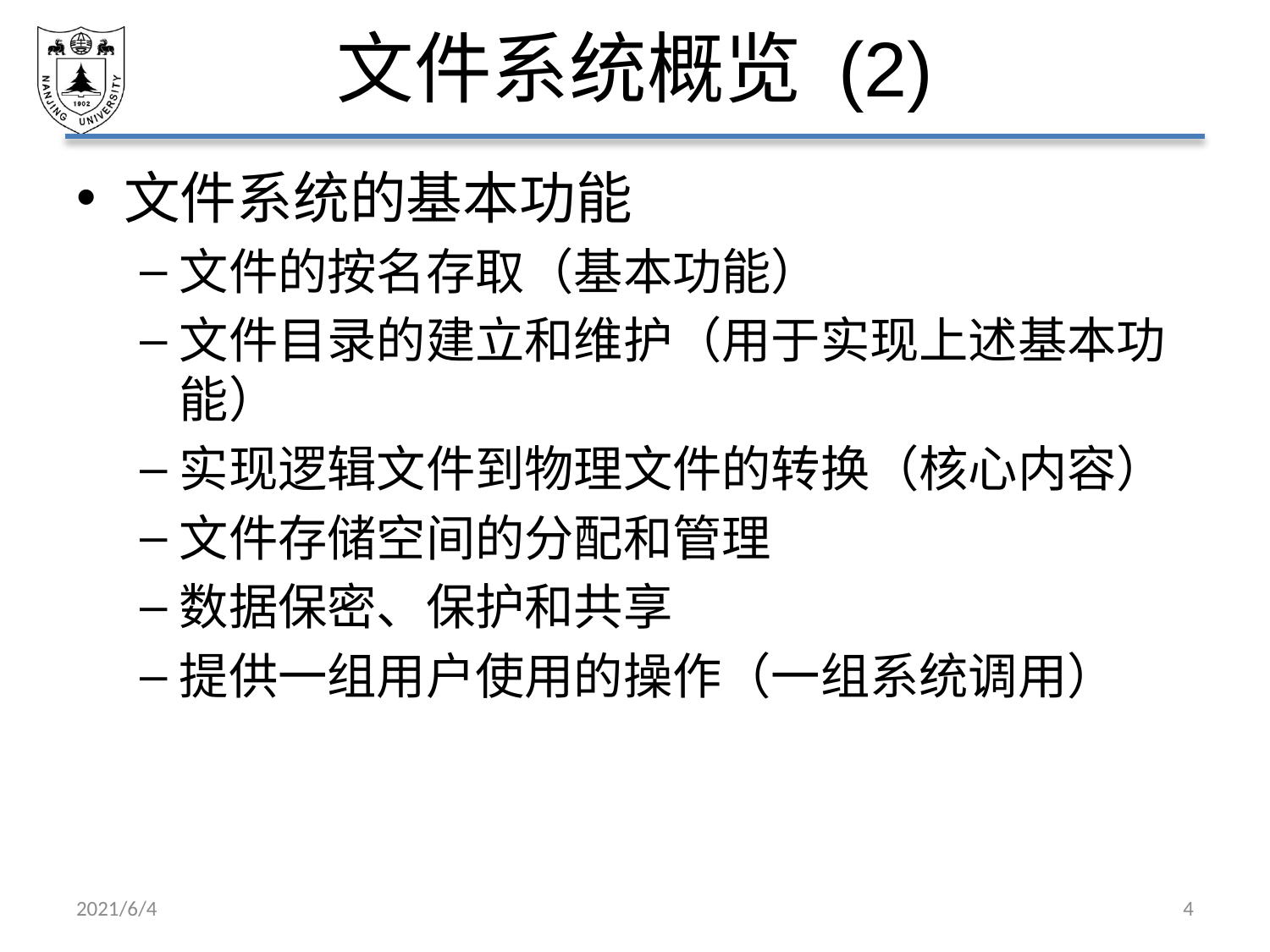

# 文件系统概览 (2)
文件系统的基本功能
文件的按名存取（基本功能）
文件目录的建立和维护（用于实现上述基本功能）
实现逻辑文件到物理文件的转换（核心内容）
文件存储空间的分配和管理
数据保密、保护和共享
提供一组用户使用的操作（一组系统调用）

2021/6/4
4